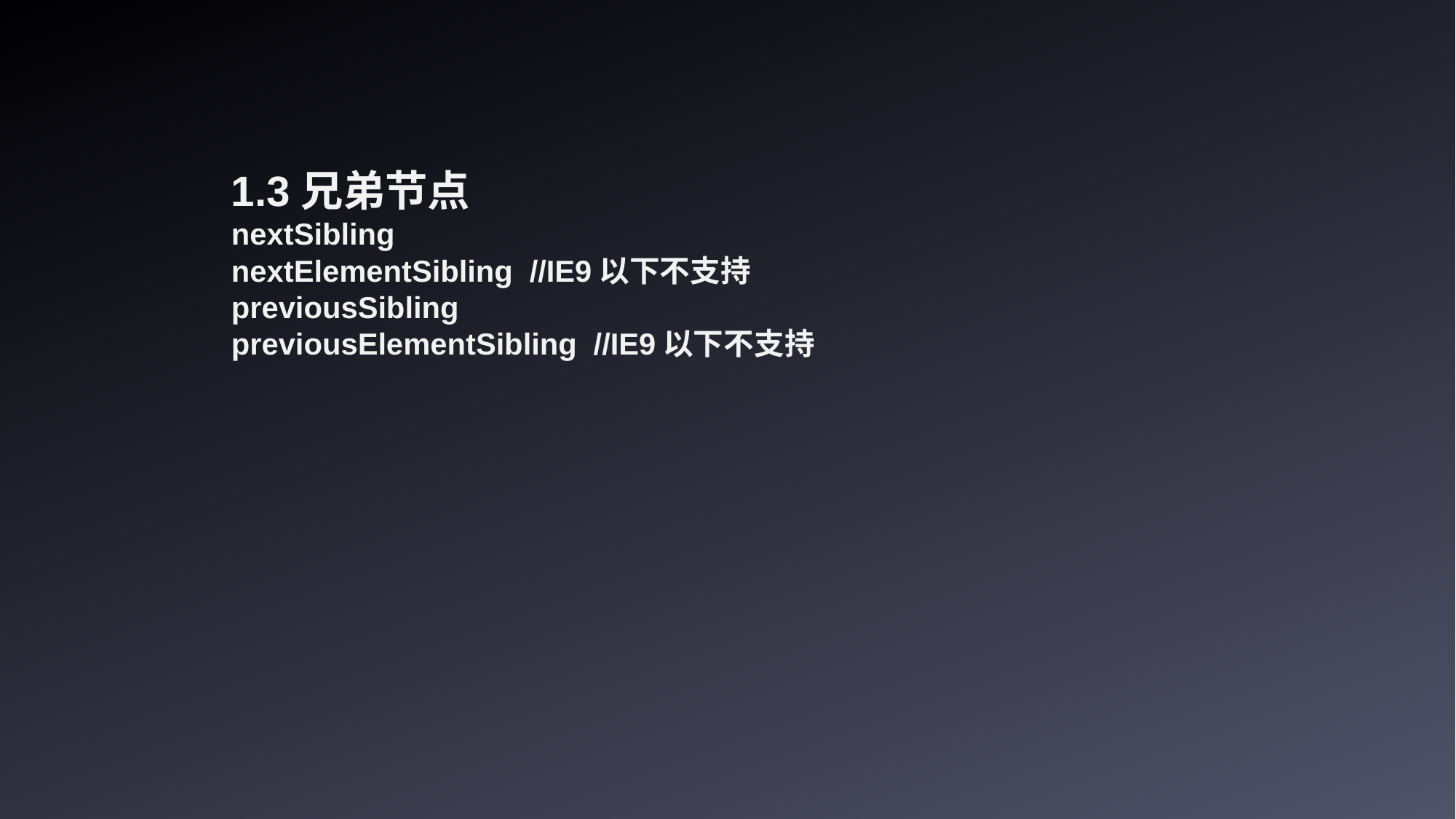

1.3兄弟节点
nextSibling
nextElementSibling  //IE9以下不支持
previousSibling
previousElementSibling  //IE9以下不支持